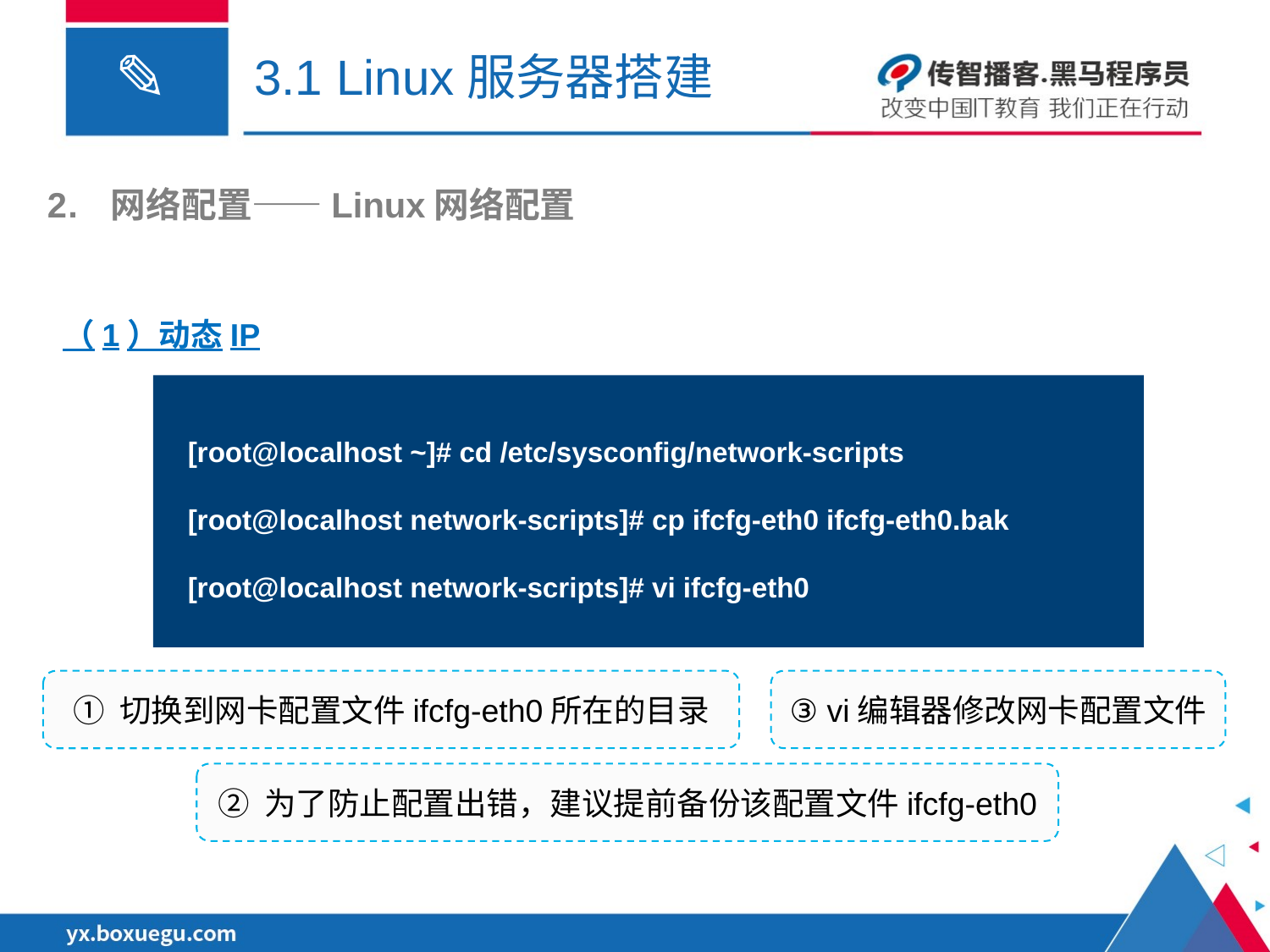

# 3.1 Linux服务器搭建
网络配置——Linux网络配置
（1）动态IP

[root@localhost ~]# cd /etc/sysconfig/network-scripts
[root@localhost network-scripts]# cp ifcfg-eth0 ifcfg-eth0.bak
[root@localhost network-scripts]# vi ifcfg-eth0
③ vi编辑器修改网卡配置文件
① 切换到网卡配置文件ifcfg-eth0所在的目录
② 为了防止配置出错，建议提前备份该配置文件ifcfg-eth0